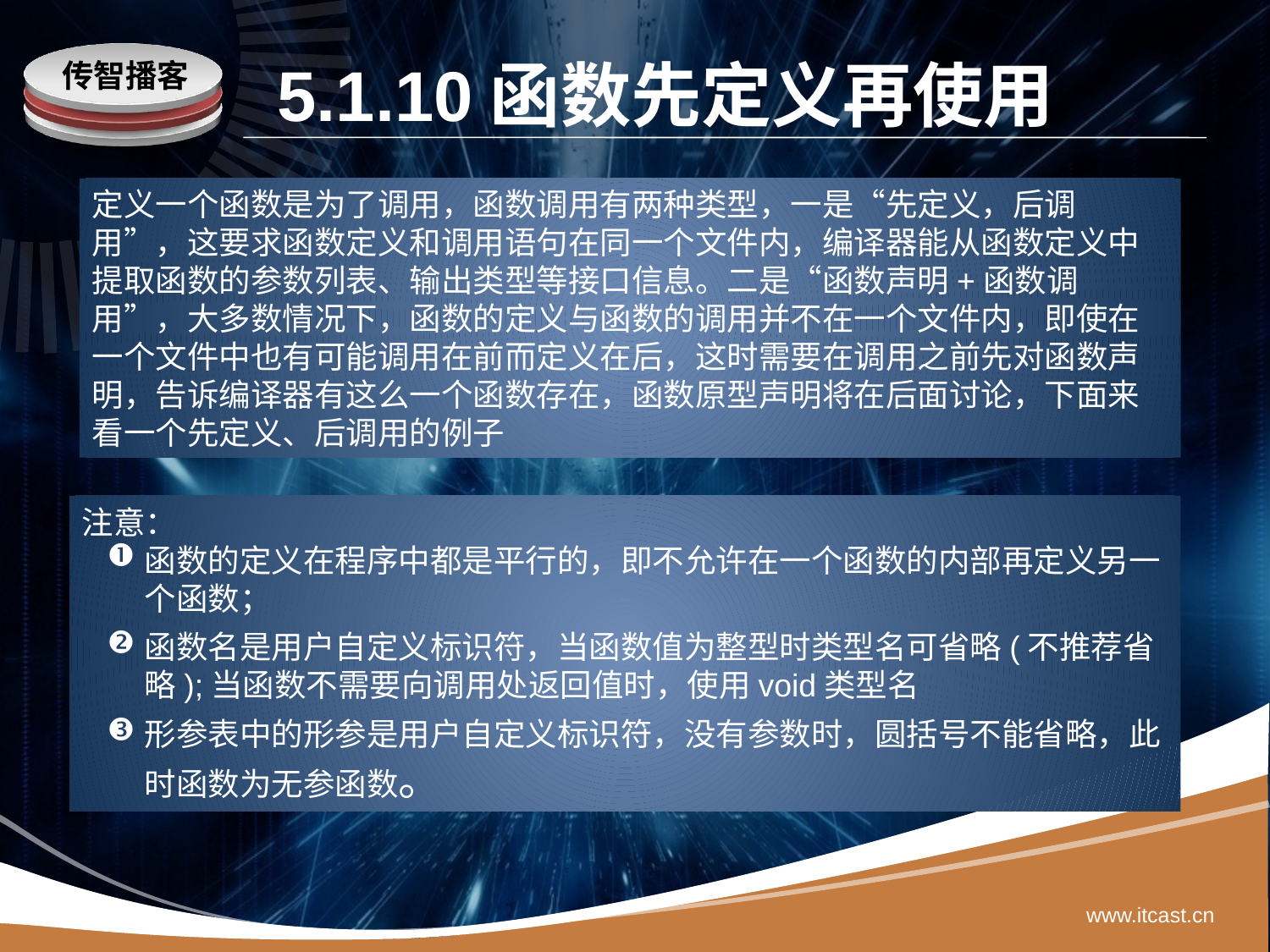

# 5.1.10函数先定义再使用
定义一个函数是为了调用，函数调用有两种类型，一是“先定义，后调用”，这要求函数定义和调用语句在同一个文件内，编译器能从函数定义中提取函数的参数列表、输出类型等接口信息。二是“函数声明+函数调用”，大多数情况下，函数的定义与函数的调用并不在一个文件内，即使在一个文件中也有可能调用在前而定义在后，这时需要在调用之前先对函数声明，告诉编译器有这么一个函数存在，函数原型声明将在后面讨论，下面来看一个先定义、后调用的例子
注意：
函数的定义在程序中都是平行的，即不允许在一个函数的内部再定义另一个函数；
函数名是用户自定义标识符，当函数值为整型时类型名可省略(不推荐省略);当函数不需要向调用处返回值时，使用void类型名
形参表中的形参是用户自定义标识符，没有参数时，圆括号不能省略，此时函数为无参函数。
www.itcast.cn